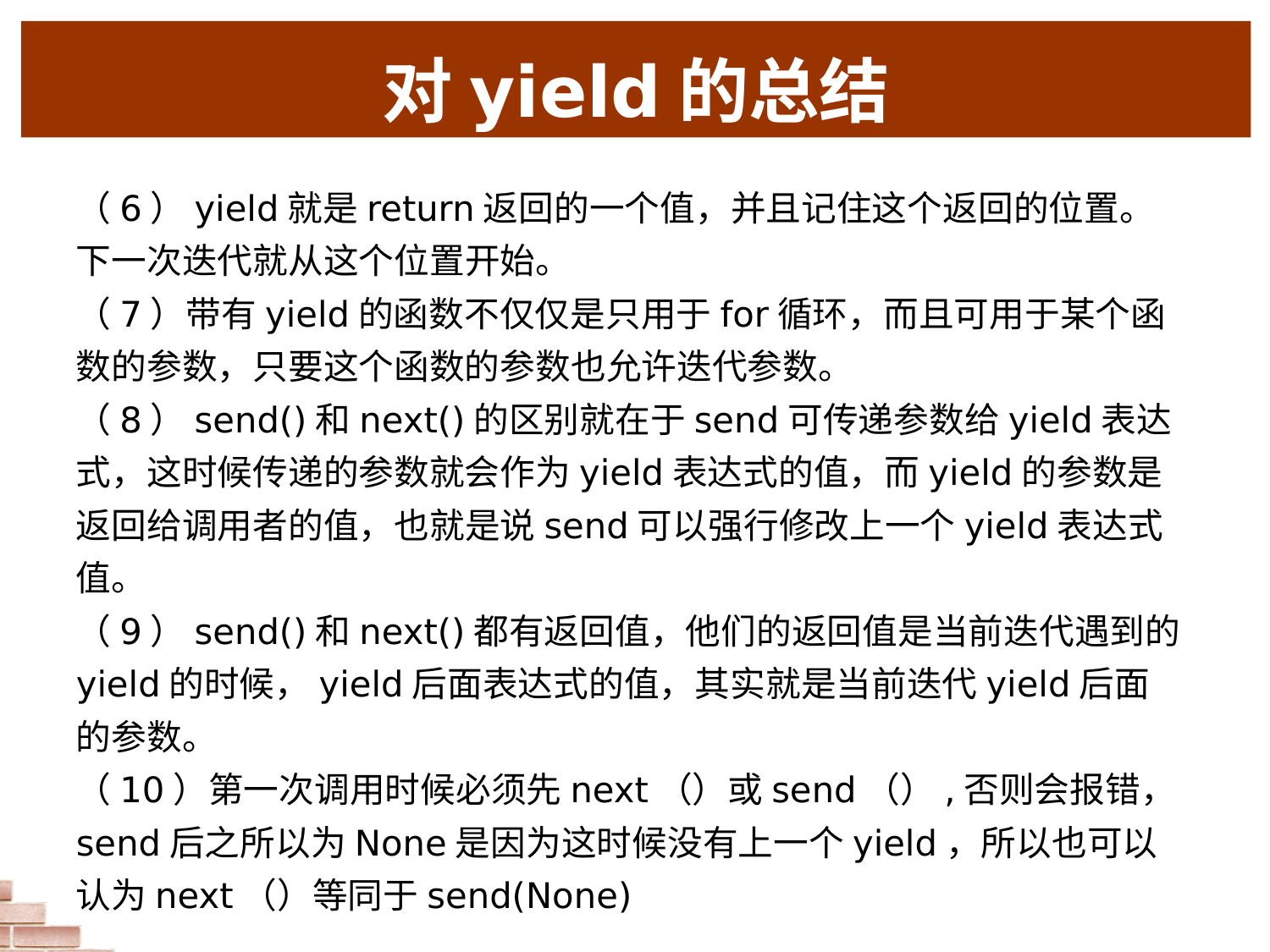

# 对yield的总结
（6）yield就是return返回的一个值，并且记住这个返回的位置。下一次迭代就从这个位置开始。
（7）带有yield的函数不仅仅是只用于for循环，而且可用于某个函数的参数，只要这个函数的参数也允许迭代参数。
（8）send()和next()的区别就在于send可传递参数给yield表达式，这时候传递的参数就会作为yield表达式的值，而yield的参数是返回给调用者的值，也就是说send可以强行修改上一个yield表达式值。
（9）send()和next()都有返回值，他们的返回值是当前迭代遇到的yield的时候，yield后面表达式的值，其实就是当前迭代yield后面的参数。
（10）第一次调用时候必须先next（）或send（）,否则会报错，send后之所以为None是因为这时候没有上一个yield，所以也可以认为next（）等同于send(None)